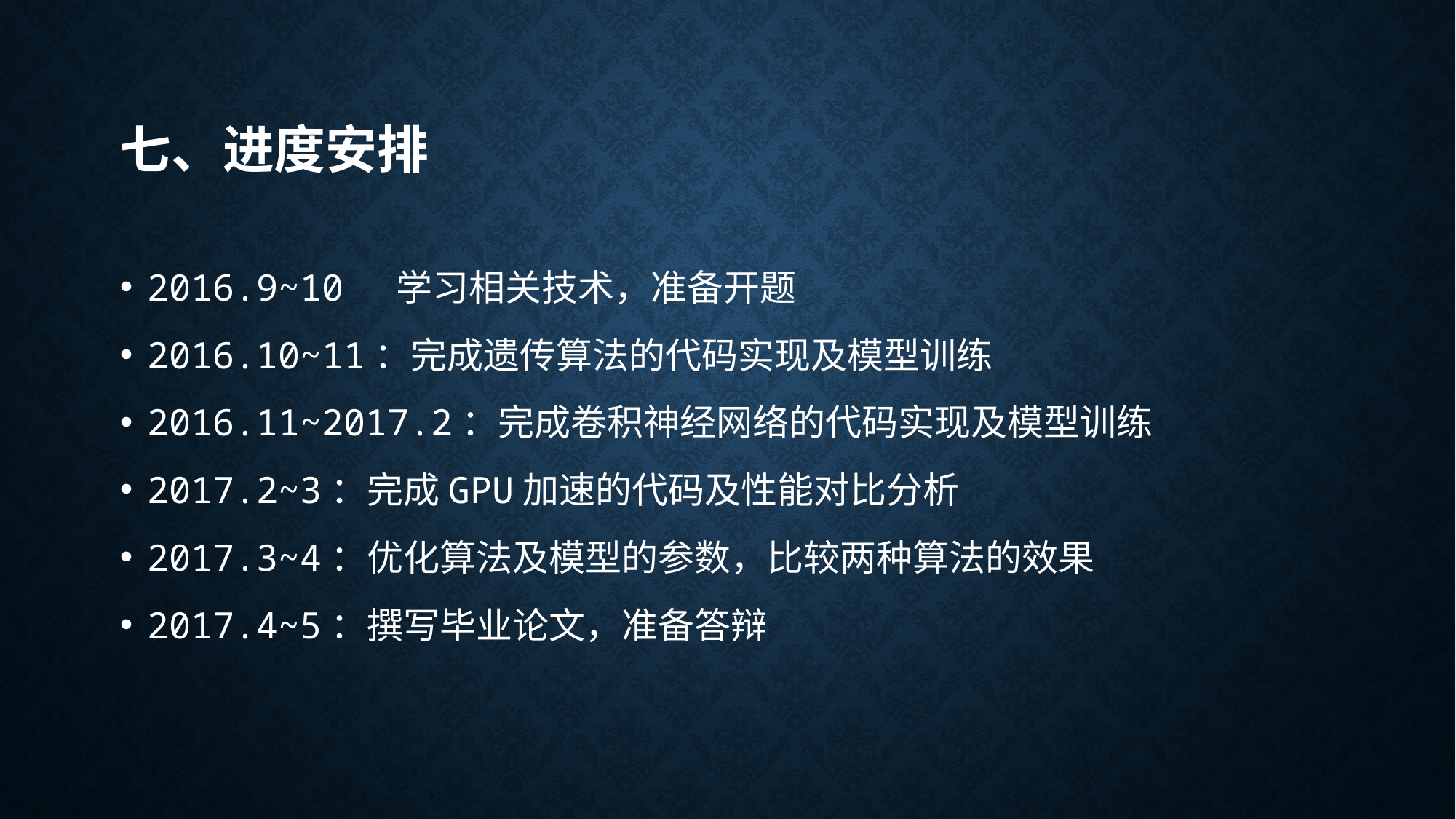

# 七、进度安排
2016.9~10  学习相关技术，准备开题
2016.10~11：完成遗传算法的代码实现及模型训练
2016.11~2017.2：完成卷积神经网络的代码实现及模型训练
2017.2~3：完成GPU加速的代码及性能对比分析
2017.3~4：优化算法及模型的参数，比较两种算法的效果
2017.4~5：撰写毕业论文，准备答辩